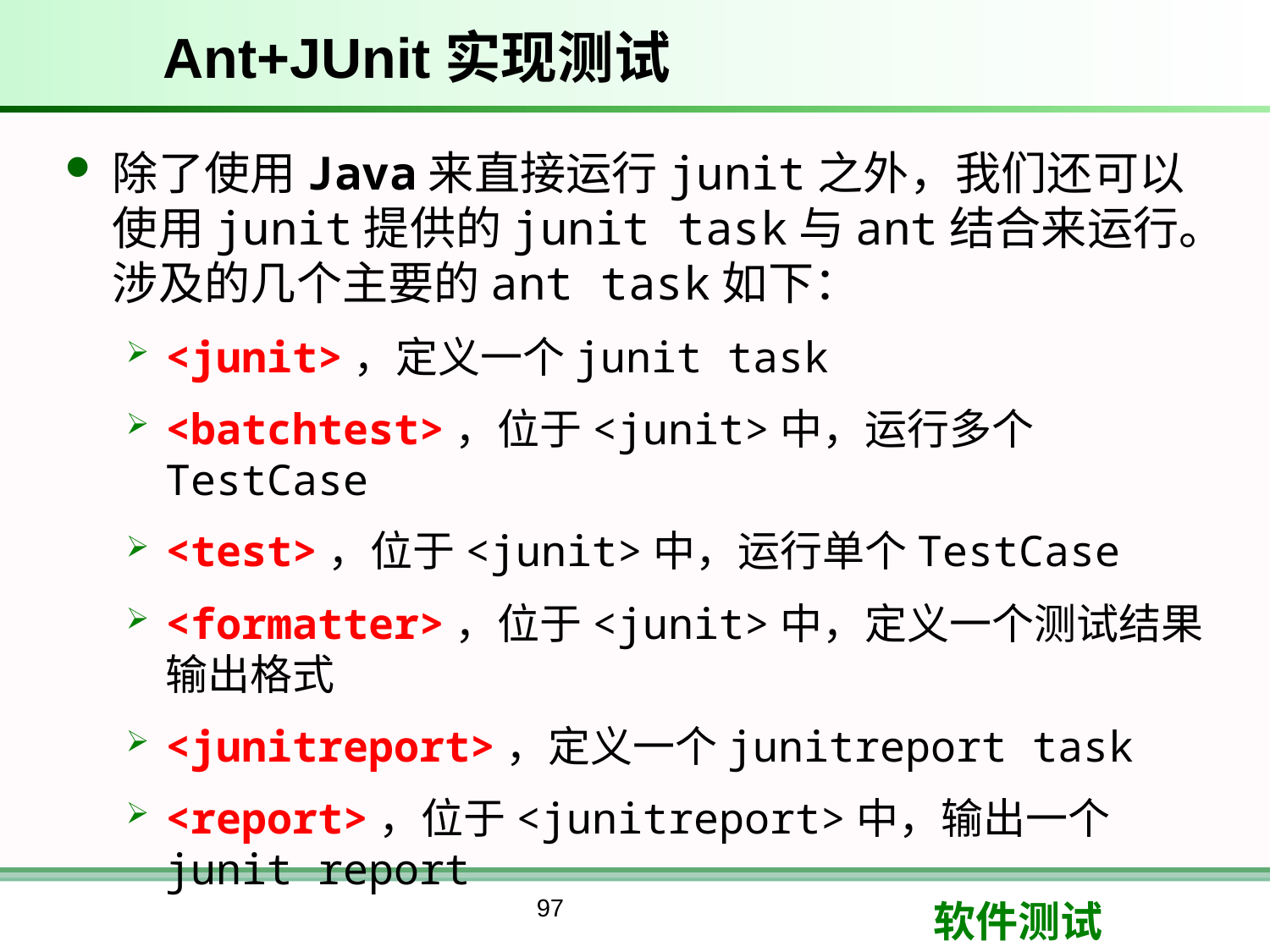

# Ant+JUnit实现测试
除了使用Java来直接运行junit之外，我们还可以使用junit提供的junit task与ant结合来运行。涉及的几个主要的ant task如下：
<junit>，定义一个junit task
<batchtest>，位于<junit>中，运行多个TestCase
<test>，位于<junit>中，运行单个TestCase
<formatter>，位于<junit>中，定义一个测试结果输出格式
<junitreport>，定义一个junitreport task
<report>，位于<junitreport>中，输出一个junit report

97